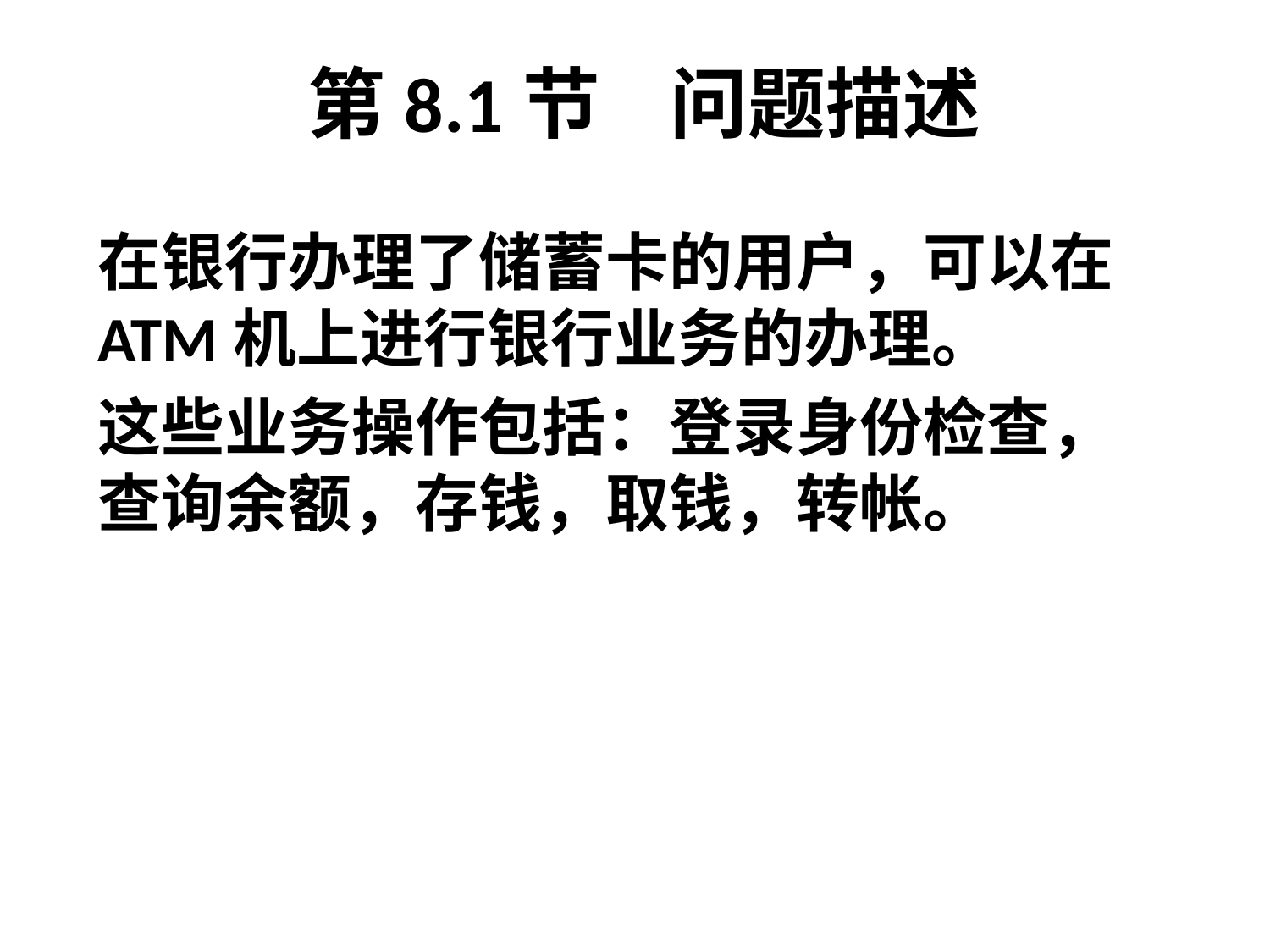

# 第8.1节    问题描述
在银行办理了储蓄卡的用户，可以在ATM机上进行银行业务的办理。
这些业务操作包括：登录身份检查，查询余额，存钱，取钱，转帐。